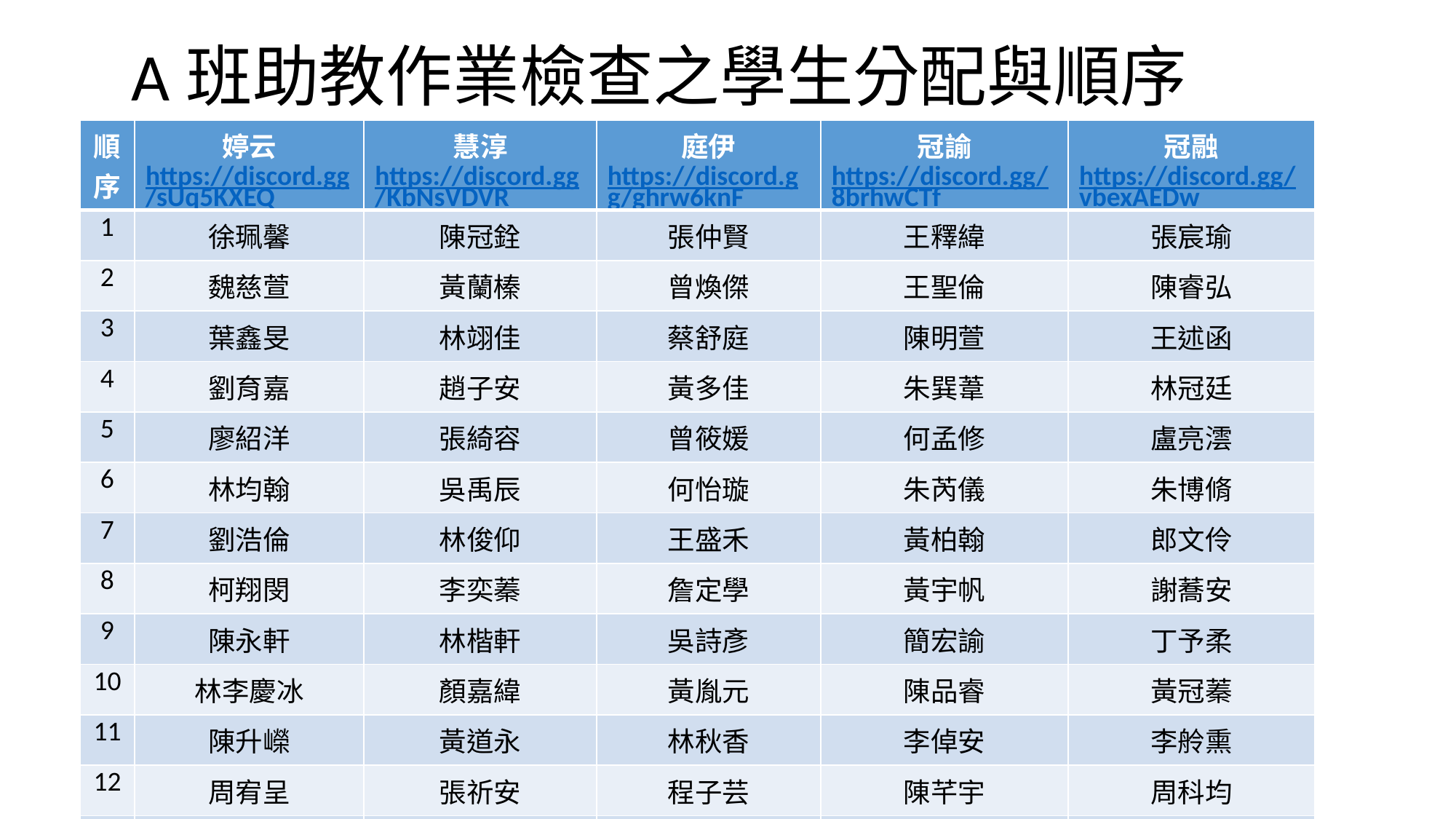

# A班助教作業檢查之學生分配與順序
| 順序 | 婷云 https://discord.gg/sUq5KXEQ | 慧淳 https://discord.gg/KbNsVDVR | 庭伊 https://discord.gg/ghrw6knF | 冠諭 https://discord.gg/8brhwCTf | 冠融 https://discord.gg/vbexAEDw |
| --- | --- | --- | --- | --- | --- |
| 1 | 徐珮馨 | 陳冠銓 | 張仲賢 | 王釋緯 | 張宸瑜 |
| 2 | 魏慈萱 | 黃蘭榛 | 曾煥傑 | 王聖倫 | 陳睿弘 |
| 3 | 葉鑫旻 | 林翊佳 | 蔡舒庭 | 陳明萱 | 王述函 |
| 4 | 劉育嘉 | 趙子安 | 黃多佳 | 朱巽葦 | 林冠廷 |
| 5 | 廖紹洋 | 張綺容 | 曾筱媛 | 何孟修 | 盧亮澐 |
| 6 | 林均翰 | 吳禹辰 | 何怡璇 | 朱芮儀 | 朱博脩 |
| 7 | 劉浩倫 | 林俊仰 | 王盛禾 | 黃柏翰 | 郎文伶 |
| 8 | 柯翔閔 | 李奕蓁 | 詹定學 | 黃宇帆 | 謝蕎安 |
| 9 | 陳永軒 | 林楷軒 | 吳詩彥 | 簡宏諭 | 丁予柔 |
| 10 | 林李慶冰 | 顏嘉緯 | 黃胤元 | 陳品睿 | 黃冠蓁 |
| 11 | 陳升嶸 | 黃道永 | 林秋香 | 李倬安 | 李舲熏 |
| 12 | 周宥呈 | 張祈安 | 程子芸 | 陳芊宇 | 周科均 |
| 13 |  | 游晴穎 | 謝維倫 | 林晉宇 | 陳莉豐 |